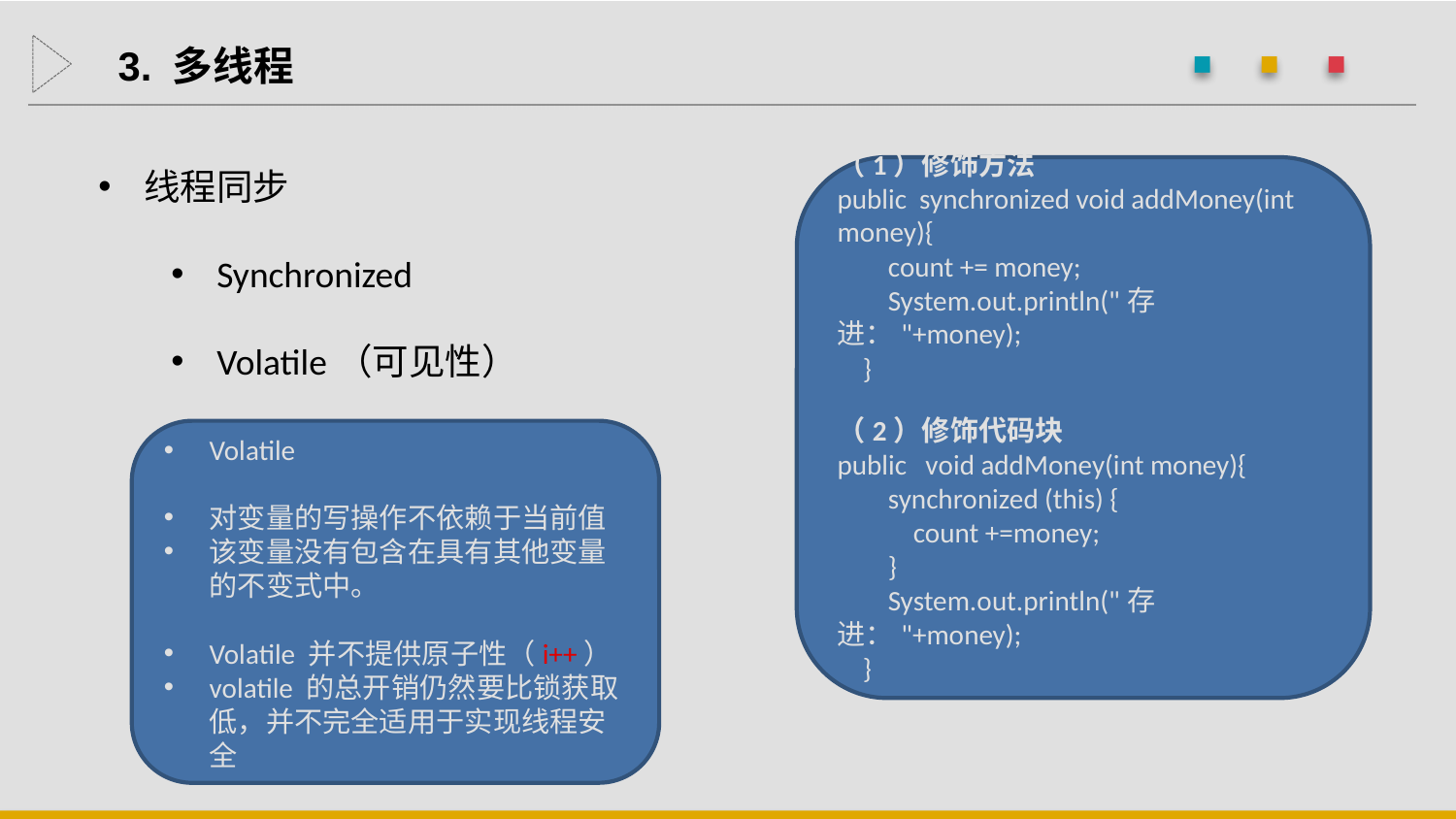

· · ·

3. 多线程

线程同步

Synchronized

Volatile（可见性）

（1）修饰方法
public  synchronized void addMoney(int money){
        count += money;
        System.out.println("存进："+money);
    }

（2）修饰代码块
public   void addMoney(int money){
        synchronized (this) {
            count +=money;
        }
        System.out.println("存进："+money);
    }

Volatile

对变量的写操作不依赖于当前值
该变量没有包含在具有其他变量的不变式中。

Volatile 并不提供原子性（i++）
volatile 的总开销仍然要比锁获取低，并不完全适用于实现线程安全